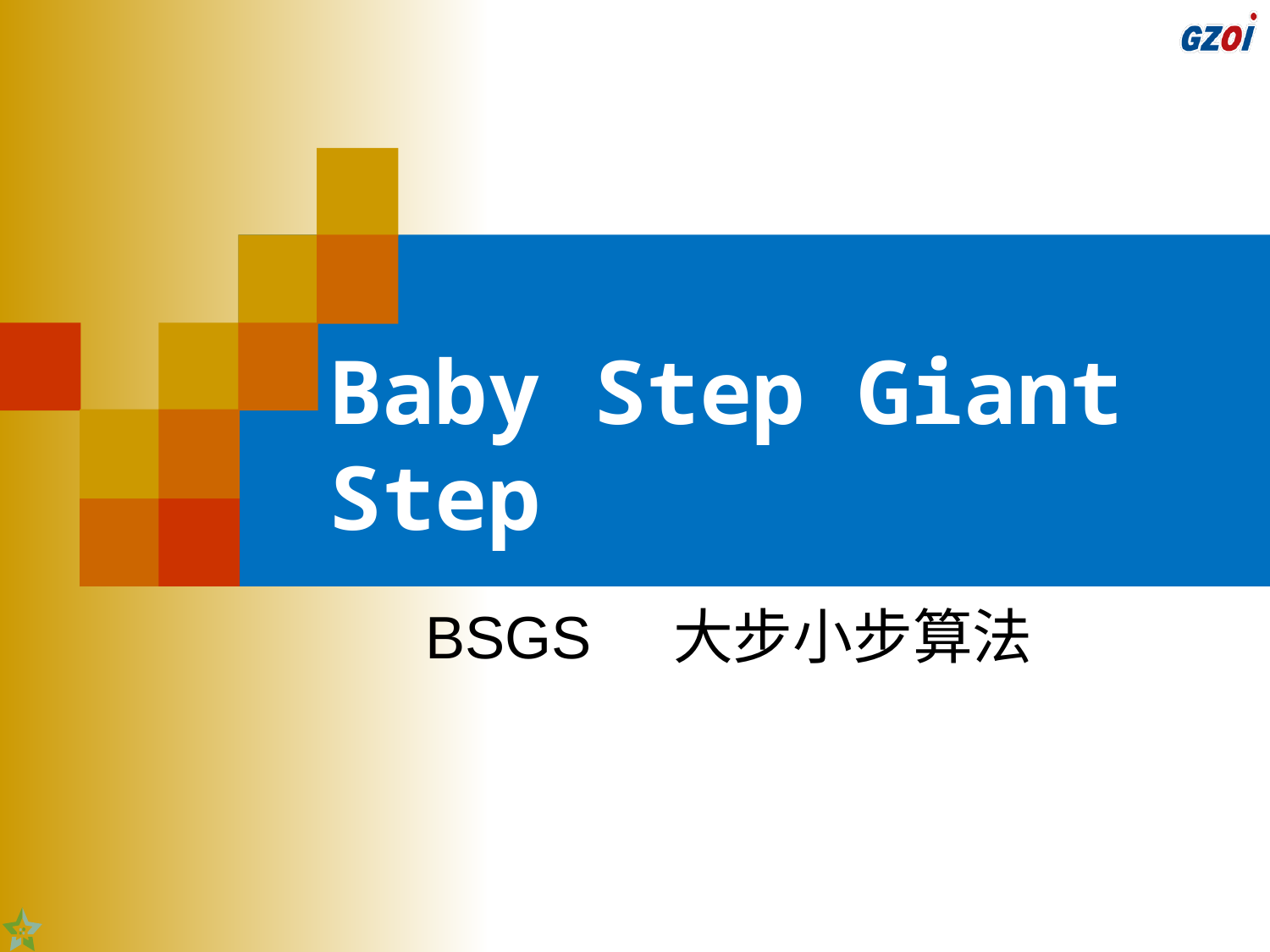

# Baby Step Giant Step
BSGS    大步小步算法